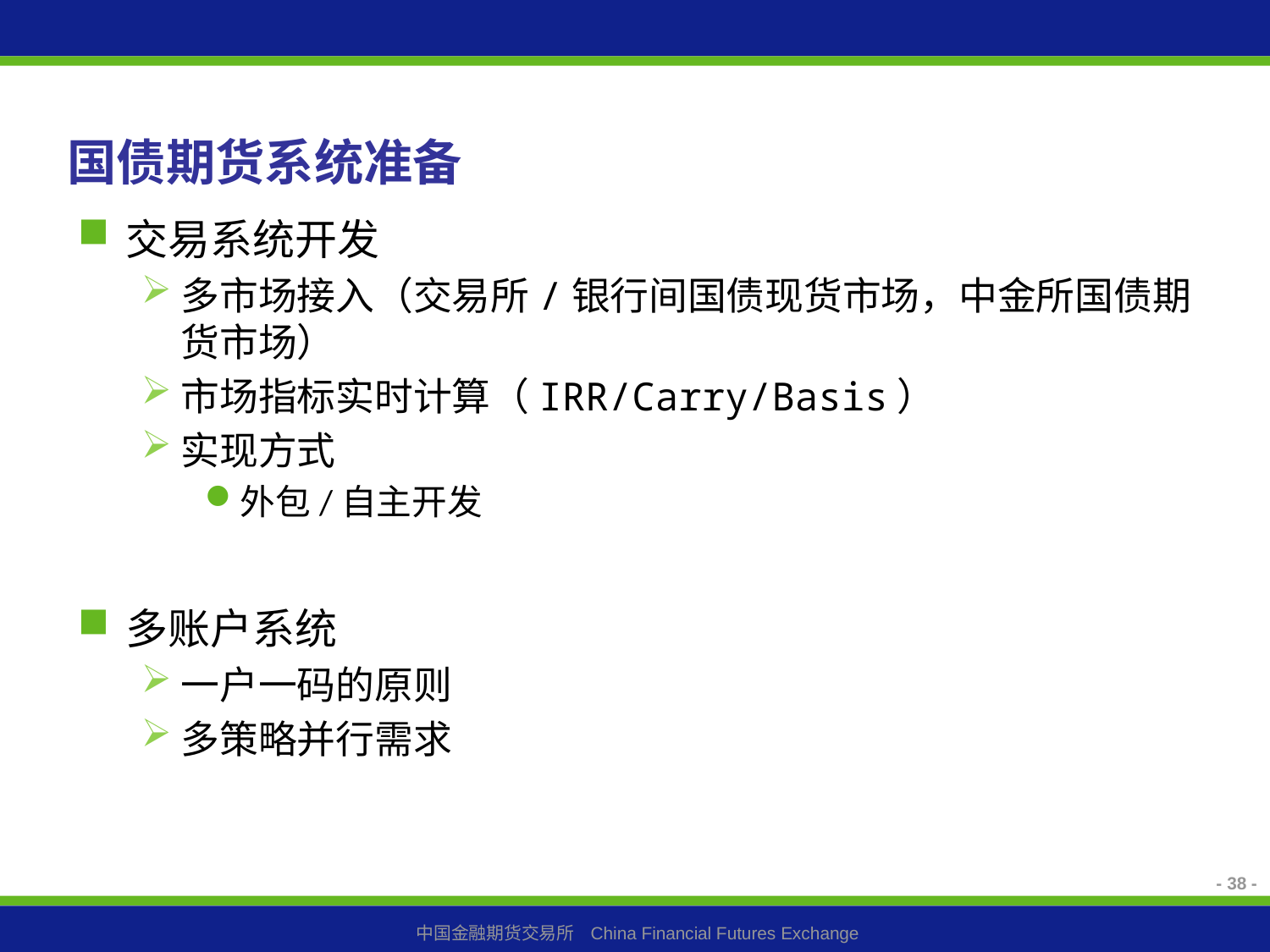

# 国债期货系统准备
交易系统开发
多市场接入（交易所/银行间国债现货市场，中金所国债期货市场）
市场指标实时计算（IRR/Carry/Basis）
实现方式
外包/自主开发

多账户系统
一户一码的原则
多策略并行需求

- 38 -